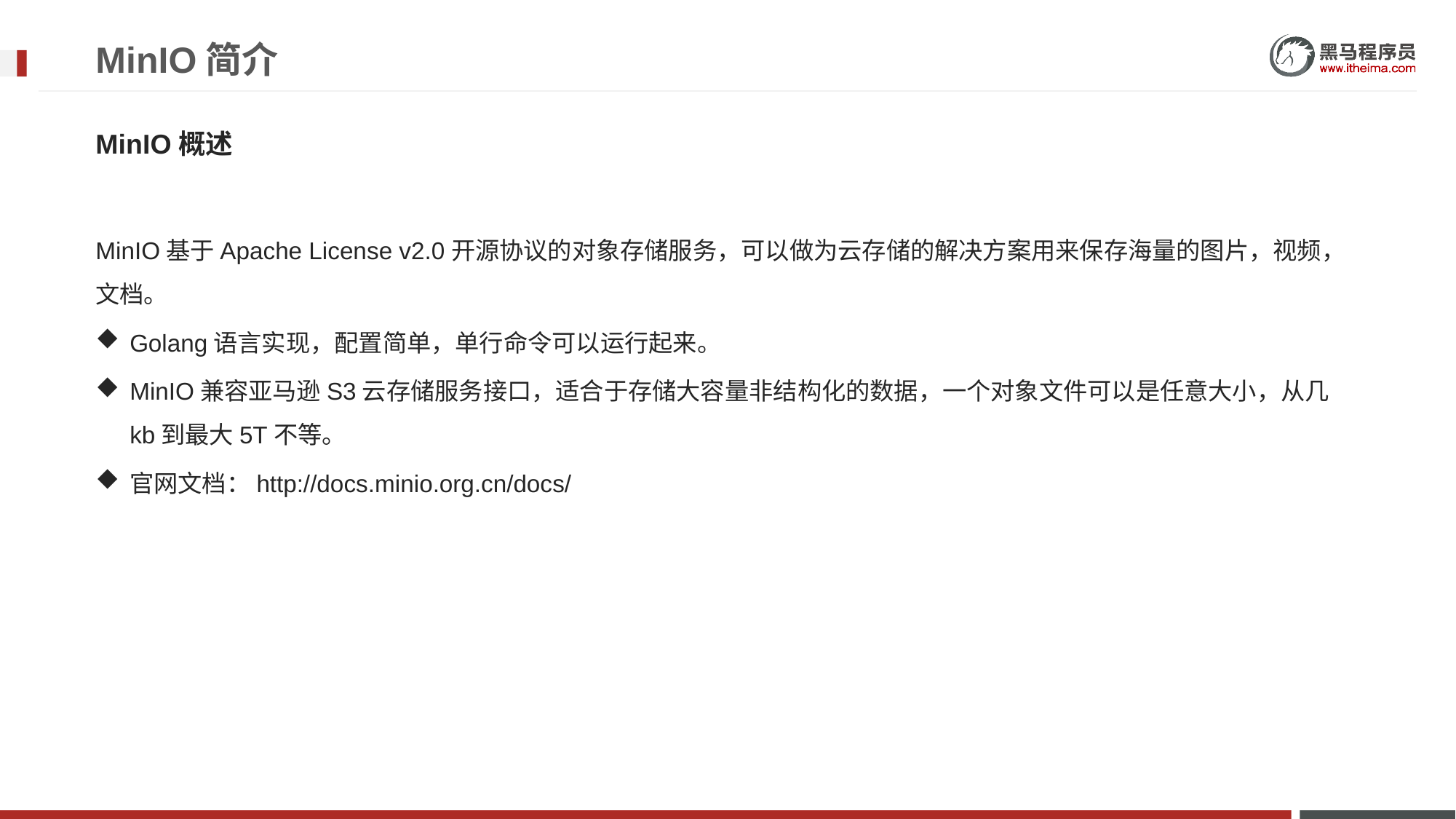

# MinIO简介
MinIO概述
MinIO基于Apache License v2.0开源协议的对象存储服务，可以做为云存储的解决方案用来保存海量的图片，视频，文档。
Golang语言实现，配置简单，单行命令可以运行起来。
MinIO兼容亚马逊S3云存储服务接口，适合于存储大容量非结构化的数据，一个对象文件可以是任意大小，从几kb到最大5T不等。
官网文档：http://docs.minio.org.cn/docs/